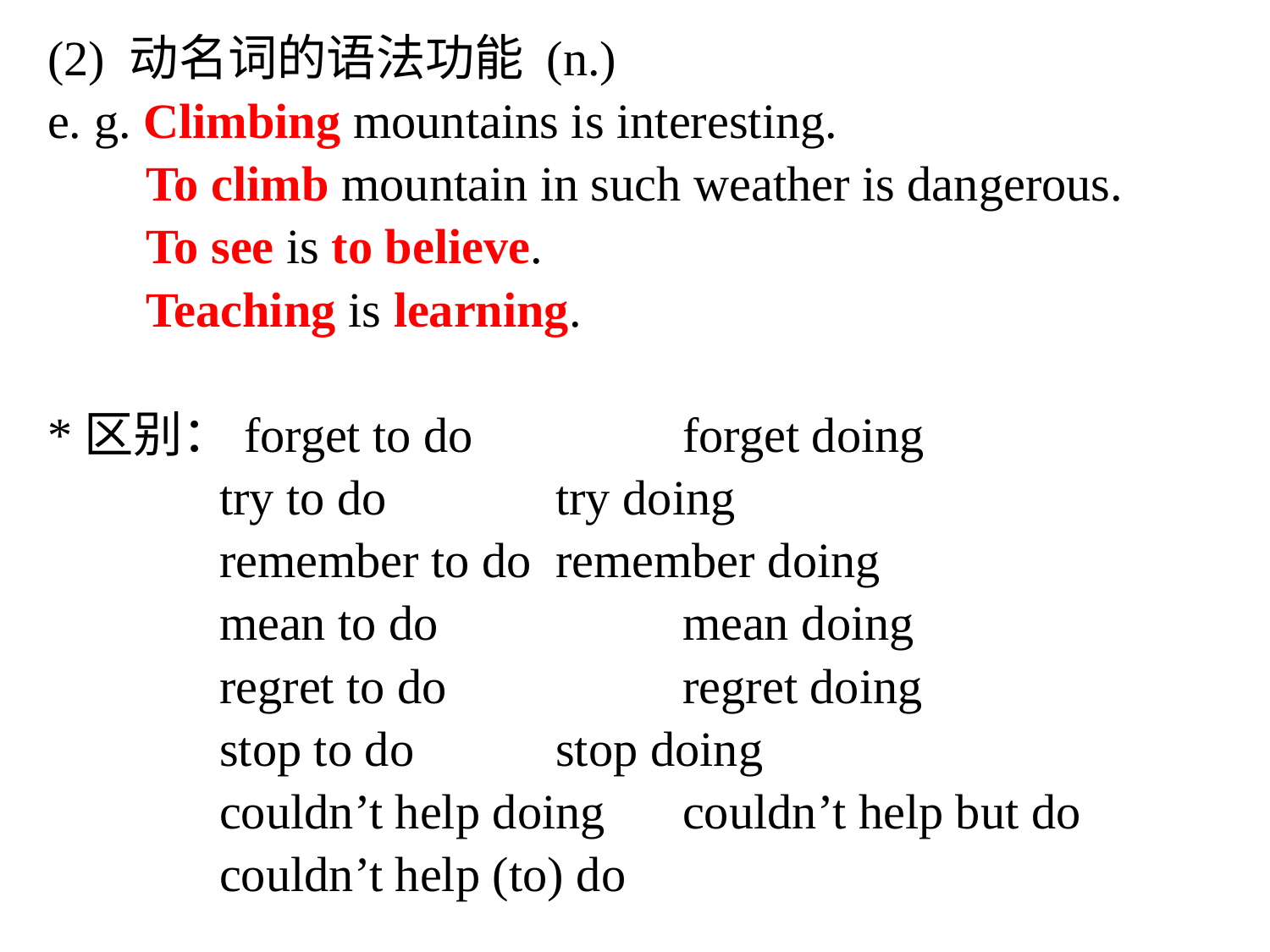

(2) 动名词的语法功能 (n.)
e. g. Climbing mountains is interesting.
        To climb mountain in such weather is dangerous.
        To see is to believe.
        Teaching is learning.

*区别：forget to do	 	forget doing
              try to do		try doing
              remember to do	remember doing
              mean to do		mean doing
              regret to do	 	regret doing
              stop to do		stop doing
              couldn’t help doing	couldn’t help but do
              couldn’t help (to) do